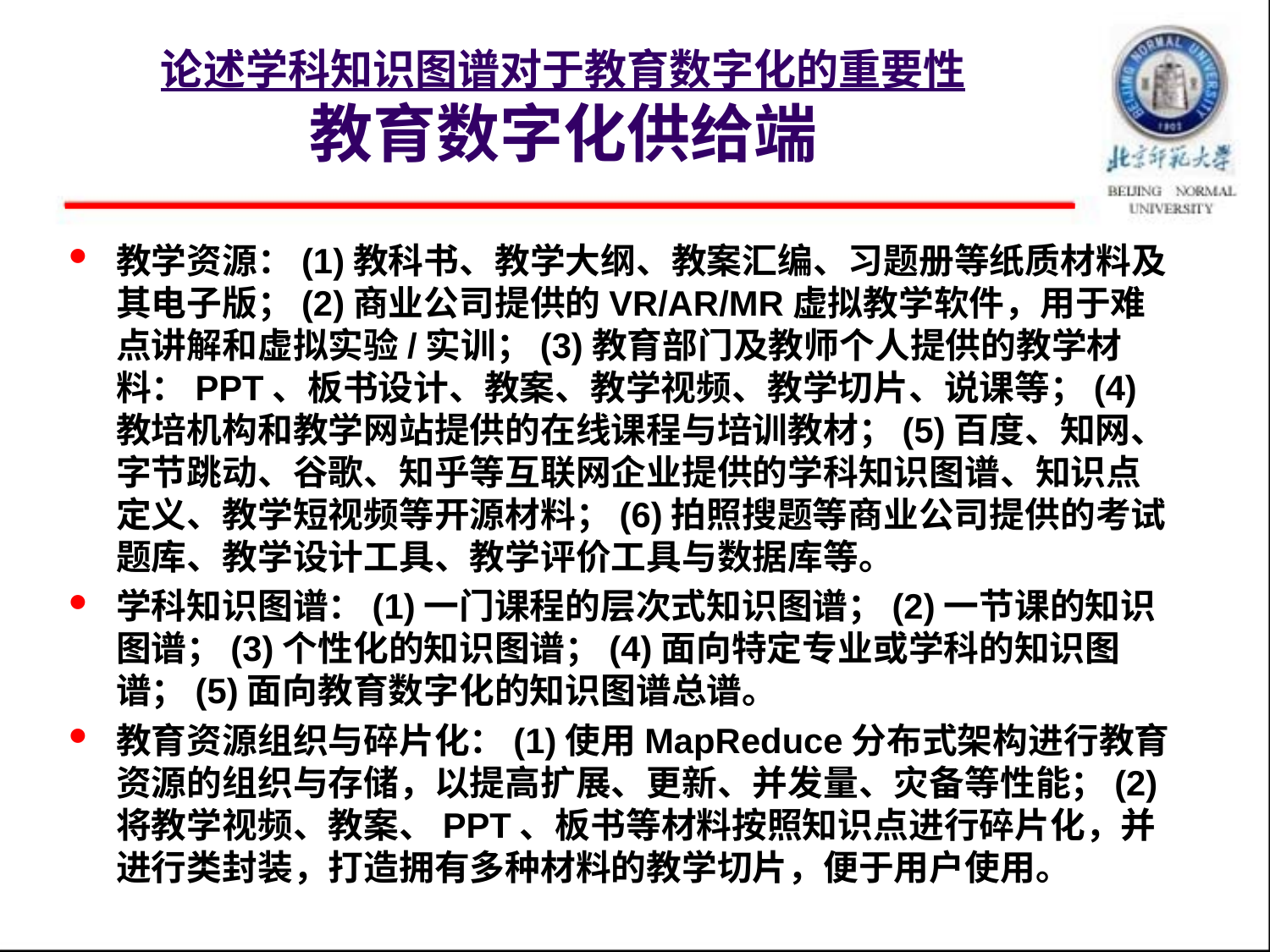

# 论述学科知识图谱对于教育数字化的重要性 教育数字化供给端
教学资源：(1)教科书、教学大纲、教案汇编、习题册等纸质材料及其电子版；(2)商业公司提供的VR/AR/MR虚拟教学软件，用于难点讲解和虚拟实验/实训；(3)教育部门及教师个人提供的教学材料：PPT、板书设计、教案、教学视频、教学切片、说课等；(4)教培机构和教学网站提供的在线课程与培训教材；(5)百度、知网、字节跳动、谷歌、知乎等互联网企业提供的学科知识图谱、知识点定义、教学短视频等开源材料；(6)拍照搜题等商业公司提供的考试题库、教学设计工具、教学评价工具与数据库等。
学科知识图谱：(1)一门课程的层次式知识图谱；(2)一节课的知识图谱；(3)个性化的知识图谱；(4)面向特定专业或学科的知识图谱；(5)面向教育数字化的知识图谱总谱。
教育资源组织与碎片化：(1)使用MapReduce分布式架构进行教育资源的组织与存储，以提高扩展、更新、并发量、灾备等性能；(2)将教学视频、教案、PPT、板书等材料按照知识点进行碎片化，并进行类封装，打造拥有多种材料的教学切片，便于用户使用。